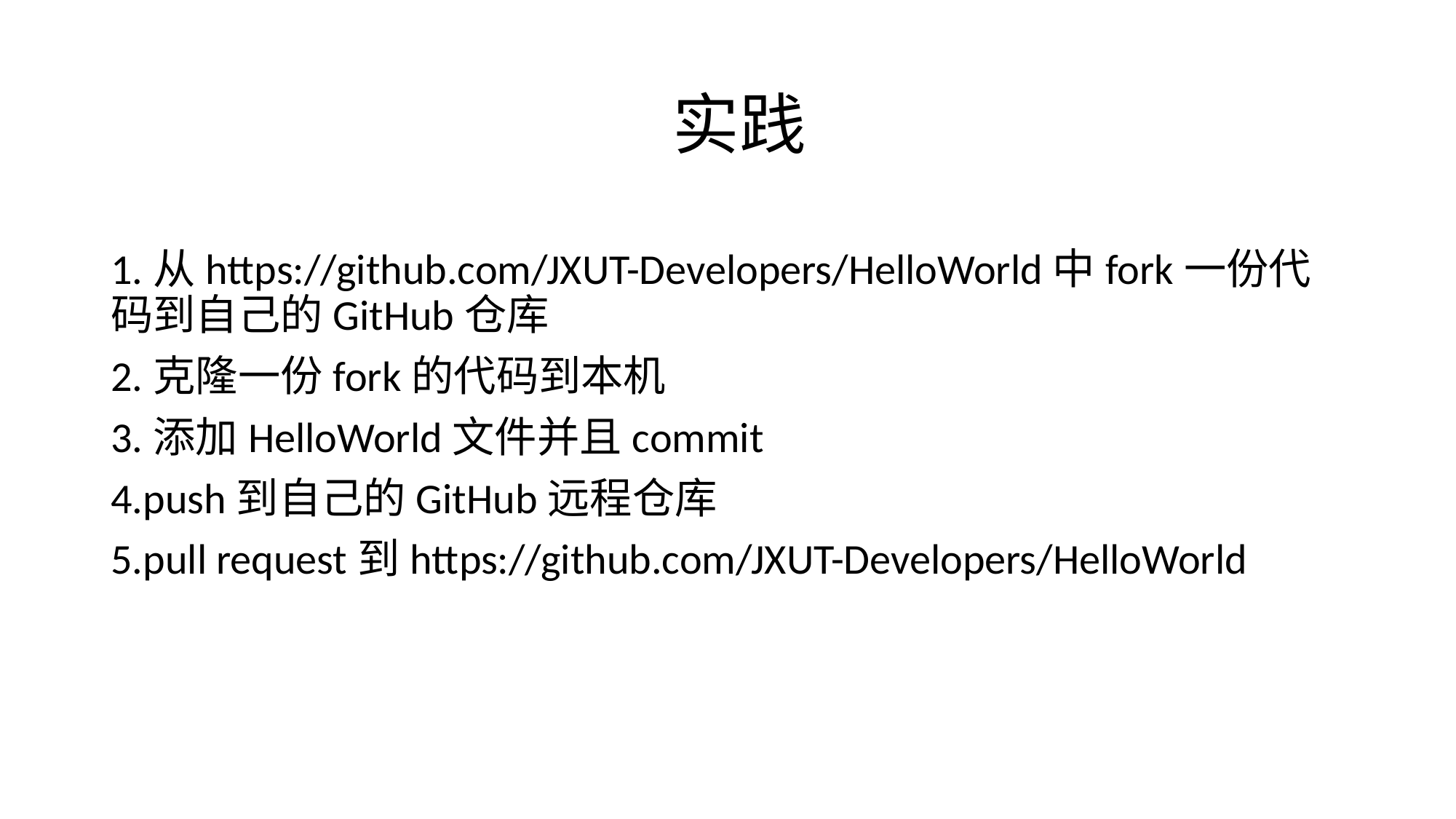

# 实践
1.从https://github.com/JXUT-Developers/HelloWorld中fork一份代码到自己的GitHub仓库
2.克隆一份fork的代码到本机
3.添加HelloWorld文件并且commit
4.push到自己的GitHub远程仓库
5.pull request到https://github.com/JXUT-Developers/HelloWorld